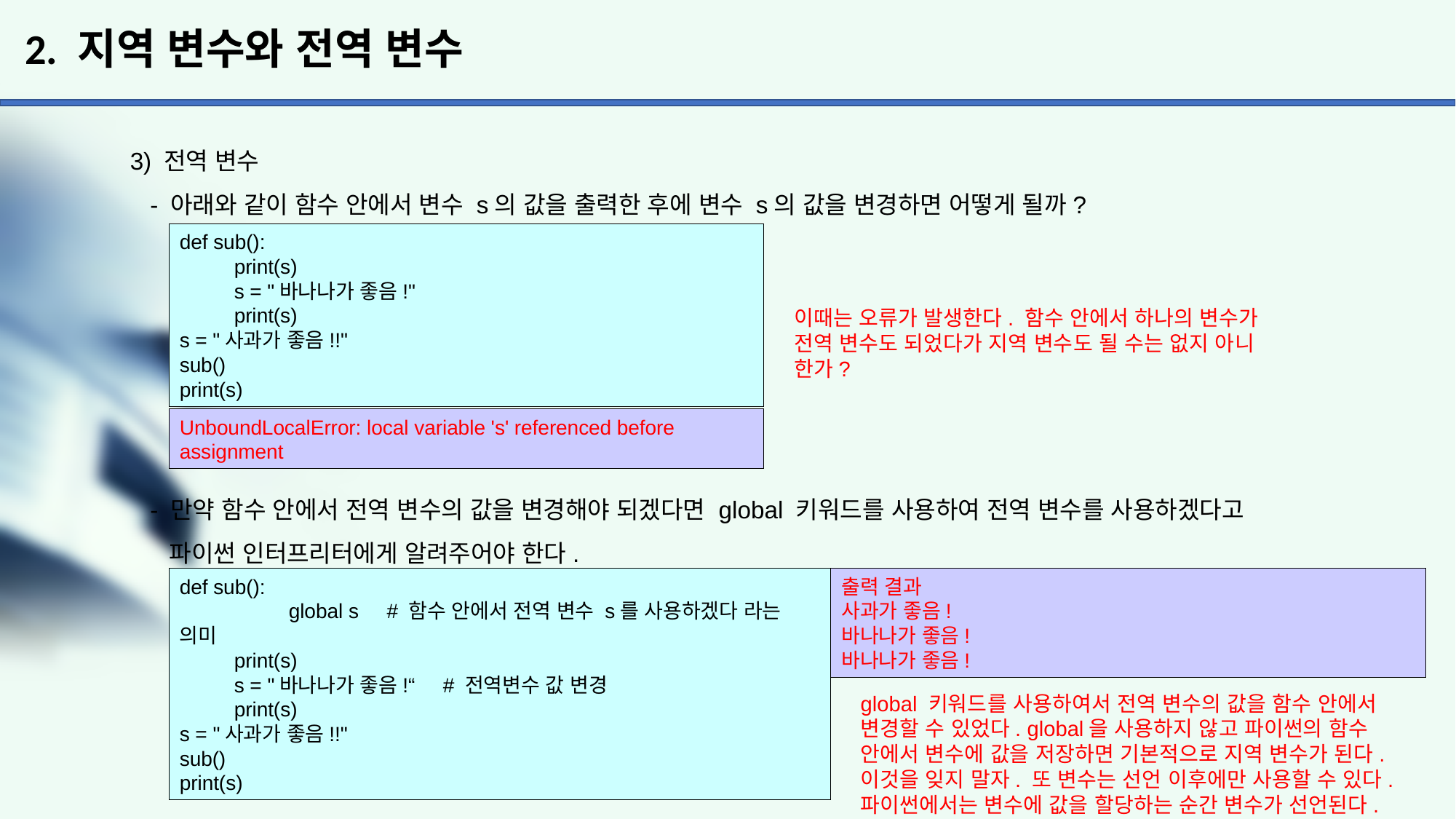

# 2. 지역 변수와 전역 변수
3) 전역 변수
   - 아래와 같이 함수 안에서 변수 s의 값을 출력한 후에 변수 s의 값을 변경하면 어떻게 될까?

   - 만약 함수 안에서 전역 변수의 값을 변경해야 되겠다면 global 키워드를 사용하여 전역 변수를 사용하겠다고
     파이썬 인터프리터에게 알려주어야 한다.

def sub():
print(s)
s = "바나나가 좋음!"
print(s)
s = "사과가 좋음!!"
sub()
print(s)
이때는 오류가 발생한다. 함수 안에서 하나의 변수가
전역 변수도 되었다가 지역 변수도 될 수는 없지 아니
한가?
UnboundLocalError: local variable 's' referenced before
assignment
def sub():
	global s     # 함수 안에서 전역 변수 s를 사용하겠다 라는 의미
print(s)
s = "바나나가 좋음!“     # 전역변수 값 변경
print(s)
s = "사과가 좋음!!"
sub()
print(s)
출력 결과
사과가 좋음!
바나나가 좋음!
바나나가 좋음!
global 키워드를 사용하여서 전역 변수의 값을 함수 안에서
변경할 수 있었다. global을 사용하지 않고 파이썬의 함수
안에서 변수에 값을 저장하면 기본적으로 지역 변수가 된다.
이것을 잊지 말자. 또 변수는 선언 이후에만 사용할 수 있다.
파이썬에서는 변수에 값을 할당하는 순간 변수가 선언된다.